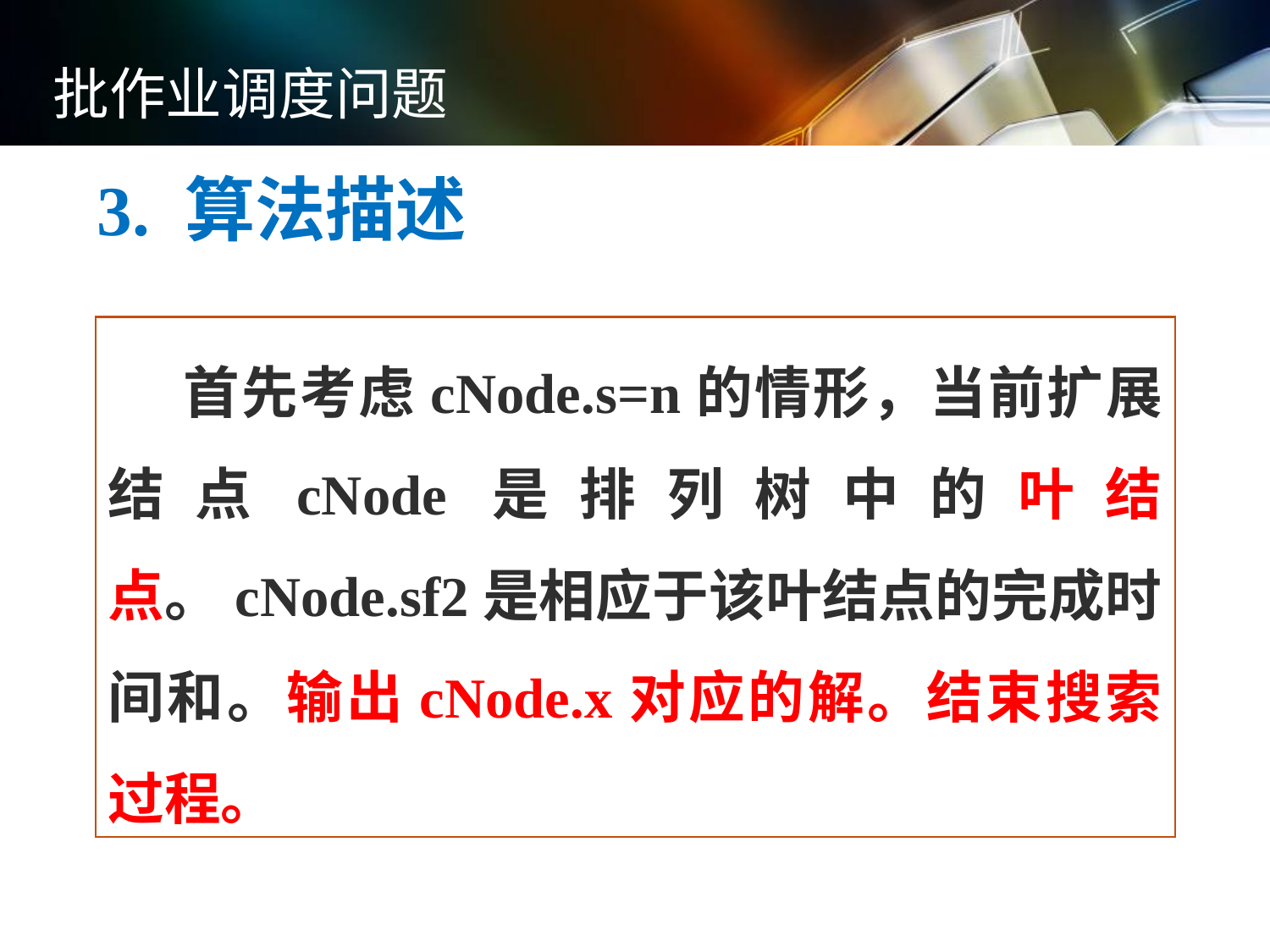

批作业调度问题
3. 算法描述

    首先考虑cNode.s=n的情形，当前扩展结点cNode是排列树中的叶结点。cNode.sf2是相应于该叶结点的完成时间和。输出cNode.x对应的解。结束搜索过程。